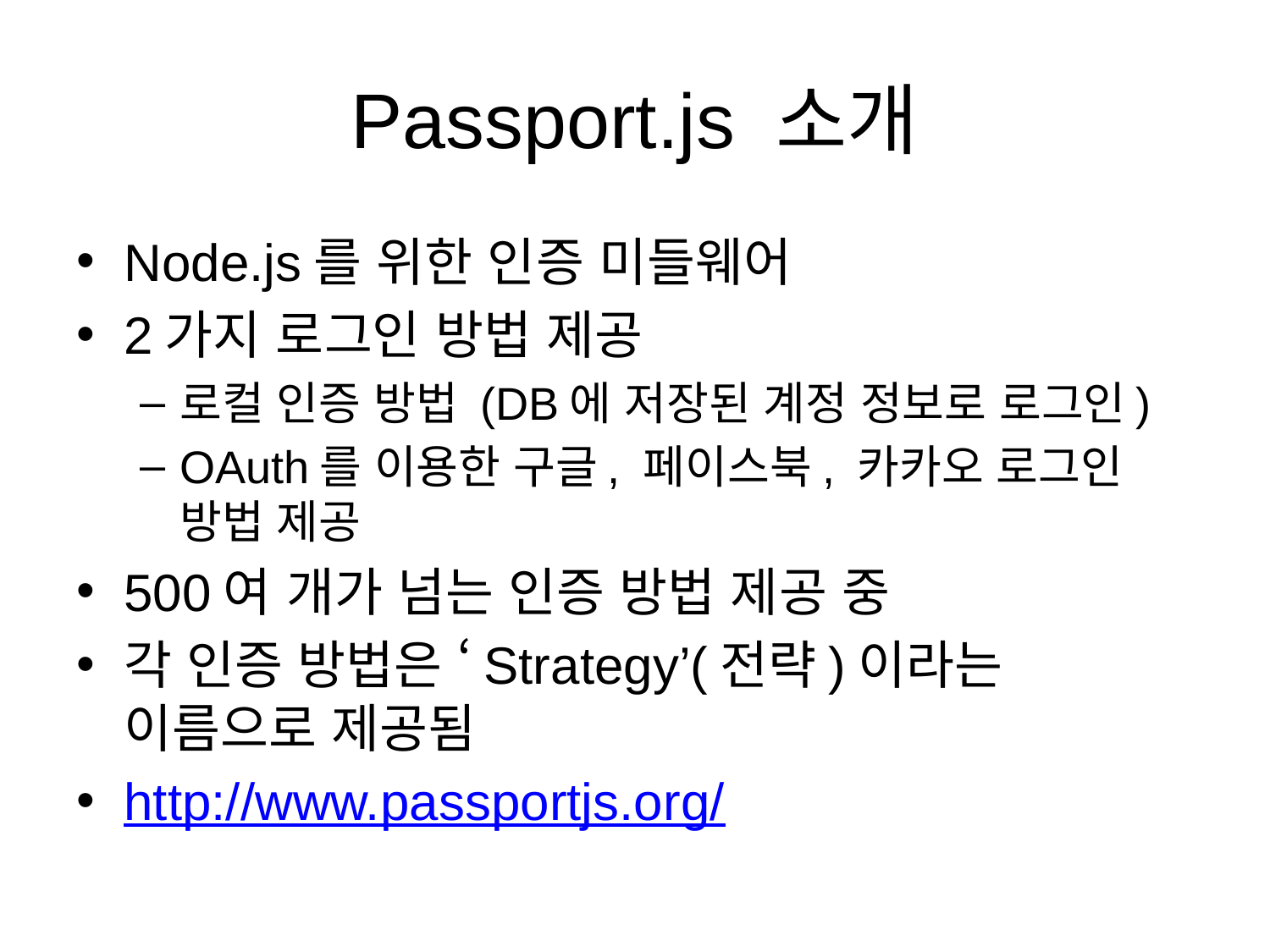

# Passport.js 소개
Node.js를 위한 인증 미들웨어
2가지 로그인 방법 제공
로컬 인증 방법 (DB에 저장된 계정 정보로 로그인)
OAuth를 이용한 구글, 페이스북, 카카오 로그인 방법 제공
500여 개가 넘는 인증 방법 제공 중
각 인증 방법은 ‘Strategy’(전략)이라는 이름으로 제공됨
http://www.passportjs.org/